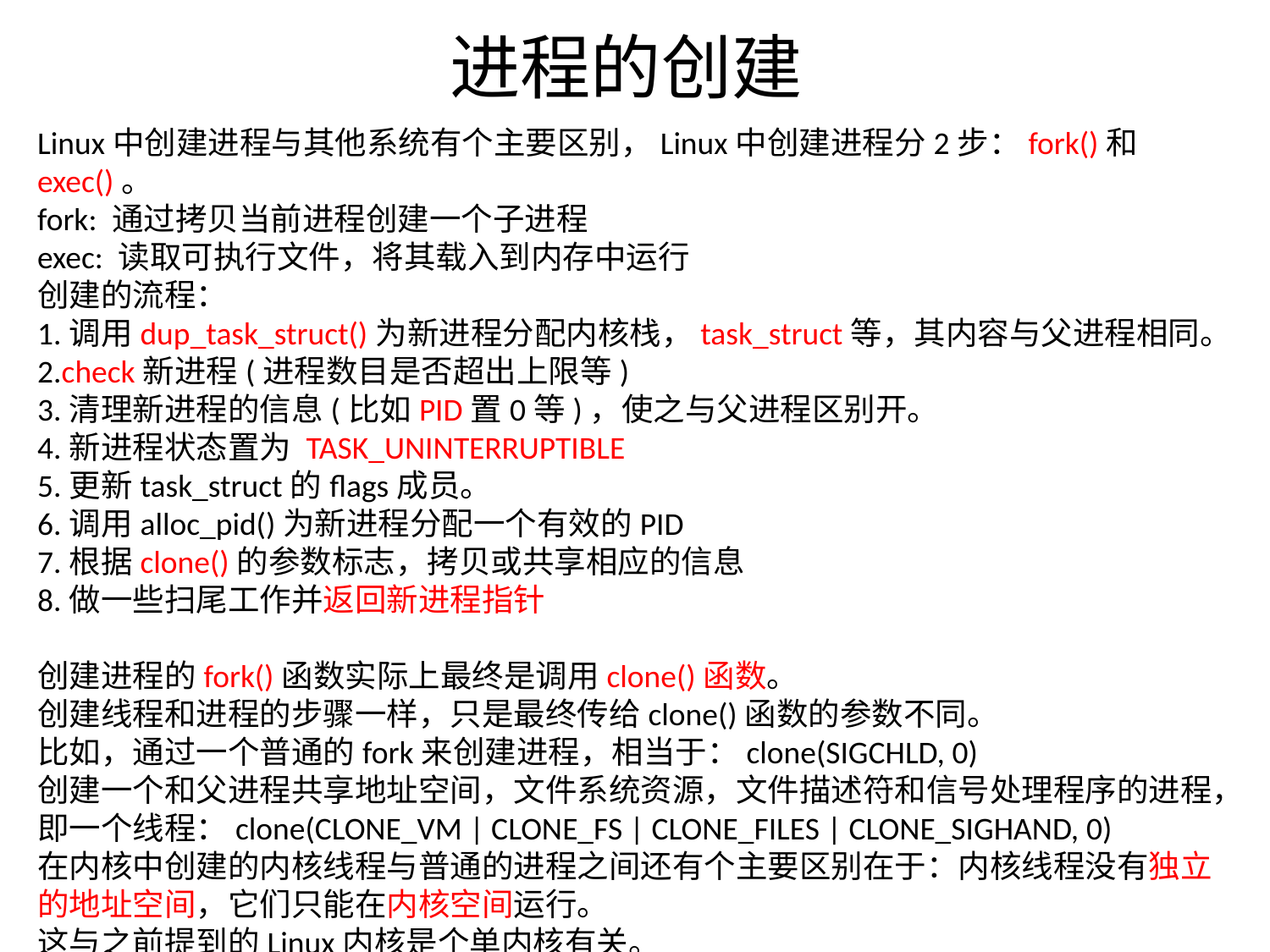

# 进程的创建
Linux中创建进程与其他系统有个主要区别，Linux中创建进程分2步：fork()和exec()。
fork: 通过拷贝当前进程创建一个子进程
exec: 读取可执行文件，将其载入到内存中运行
创建的流程：
1.调用dup_task_struct()为新进程分配内核栈，task_struct等，其内容与父进程相同。
2.check新进程(进程数目是否超出上限等)
3.清理新进程的信息(比如PID置0等)，使之与父进程区别开。
4.新进程状态置为 TASK_UNINTERRUPTIBLE
5.更新task_struct的flags成员。
6.调用alloc_pid()为新进程分配一个有效的PID
7.根据clone()的参数标志，拷贝或共享相应的信息
8.做一些扫尾工作并返回新进程指针

创建进程的fork()函数实际上最终是调用clone()函数。
创建线程和进程的步骤一样，只是最终传给clone()函数的参数不同。
比如，通过一个普通的fork来创建进程，相当于：clone(SIGCHLD, 0)
创建一个和父进程共享地址空间，文件系统资源，文件描述符和信号处理程序的进程，即一个线程：clone(CLONE_VM | CLONE_FS | CLONE_FILES | CLONE_SIGHAND, 0)
在内核中创建的内核线程与普通的进程之间还有个主要区别在于：内核线程没有独立的地址空间，它们只能在内核空间运行。
这与之前提到的Linux内核是个单内核有关。